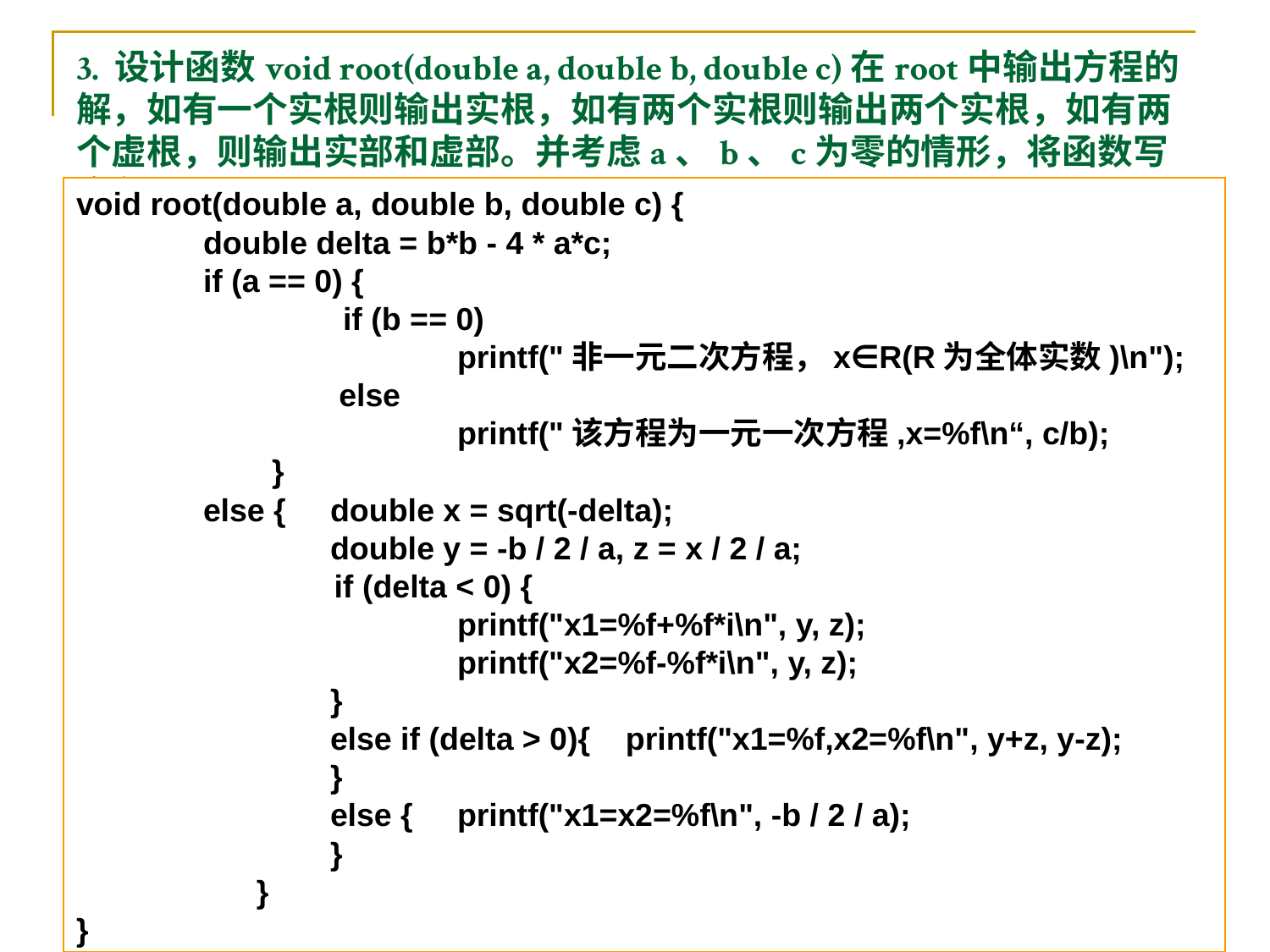

# 3. 设计函数void root(double a, double b, double c)在root中输出方程的解，如有一个实根则输出实根，如有两个实根则输出两个实根，如有两个虚根，则输出实部和虚部。并考虑a、b、c为零的情形，将函数写完备
void root(double a, double b, double c) {
	double delta = b*b - 4 * a*c;
	if (a == 0) {
                              if (b == 0)
			printf("非一元二次方程，x∈R(R为全体实数)\n");
		 else
			printf("该方程为一元一次方程,x=%f\n“, c/b);
                      }
	else {	double x = sqrt(-delta);
		double y = -b / 2 / a, z = x / 2 / a;
                             if (delta < 0) {
			printf("x1=%f+%f*i\n", y, z);
			printf("x2=%f-%f*i\n", y, z);
		}
 		else if (delta > 0){    printf("x1=%f,x2=%f\n", y+z, y-z);
		}
		else {	printf("x1=x2=%f\n", -b / 2 / a);
		}
	      }
}